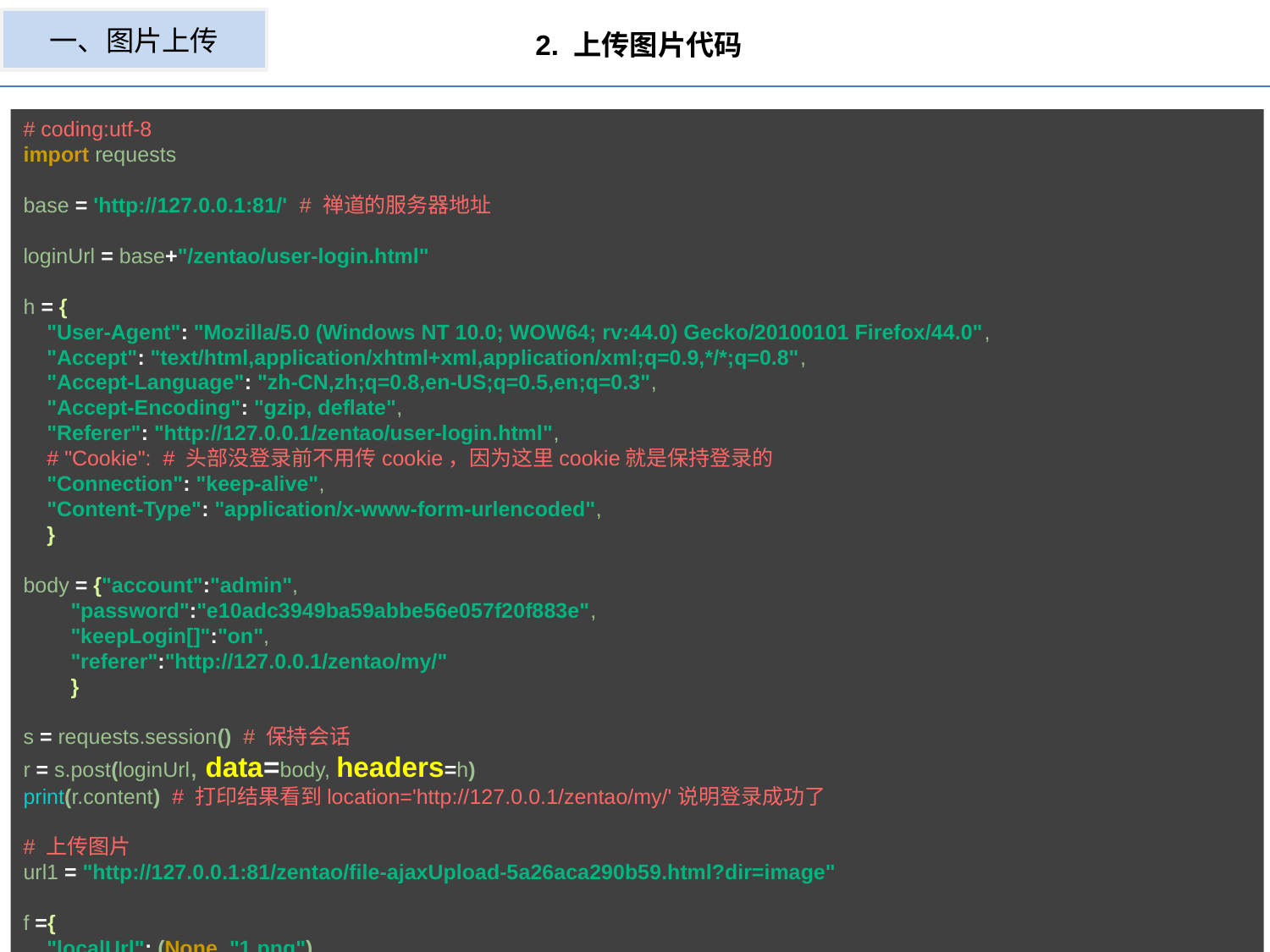

一、图片上传
2. 上传图片代码
# coding:utf-8 import requests base = 'http://127.0.0.1:81/'  # 禅道的服务器地址 loginUrl = base+"/zentao/user-login.html" h = { "User-Agent": "Mozilla/5.0 (Windows NT 10.0; WOW64; rv:44.0) Gecko/20100101 Firefox/44.0", "Accept": "text/html,application/xhtml+xml,application/xml;q=0.9,*/*;q=0.8", "Accept-Language": "zh-CN,zh;q=0.8,en-US;q=0.5,en;q=0.3", "Accept-Encoding": "gzip, deflate", "Referer": "http://127.0.0.1/zentao/user-login.html", # "Cookie":  # 头部没登录前不用传cookie，因为这里cookie就是保持登录的 "Connection": "keep-alive", "Content-Type": "application/x-www-form-urlencoded", } body = {"account":"admin", "password":"e10adc3949ba59abbe56e057f20f883e", "keepLogin[]":"on", "referer":"http://127.0.0.1/zentao/my/" } s = requests.session()  # 保持会话 r = s.post(loginUrl, data=body, headers=h) print(r.content)  # 打印结果看到location='http://127.0.0.1/zentao/my/'说明登录成功了 # 上传图片 url1 = "http://127.0.0.1:81/zentao/file-ajaxUpload-5a26aca290b59.html?dir=image" f ={ "localUrl": (None, "1.png"), "imgFile": ("1.png", open("d:\\1.png", "rb"), "image/png") } r = s.post(url1, files=f) try: jpgurl = base+r.json()["url"] print(u"上传图片后的url地址：%s" % jpgurl) except Exception as msg: print(u"返回值不是json格式：%s" % str(msg)) print(r.content.decode("utf-8"))